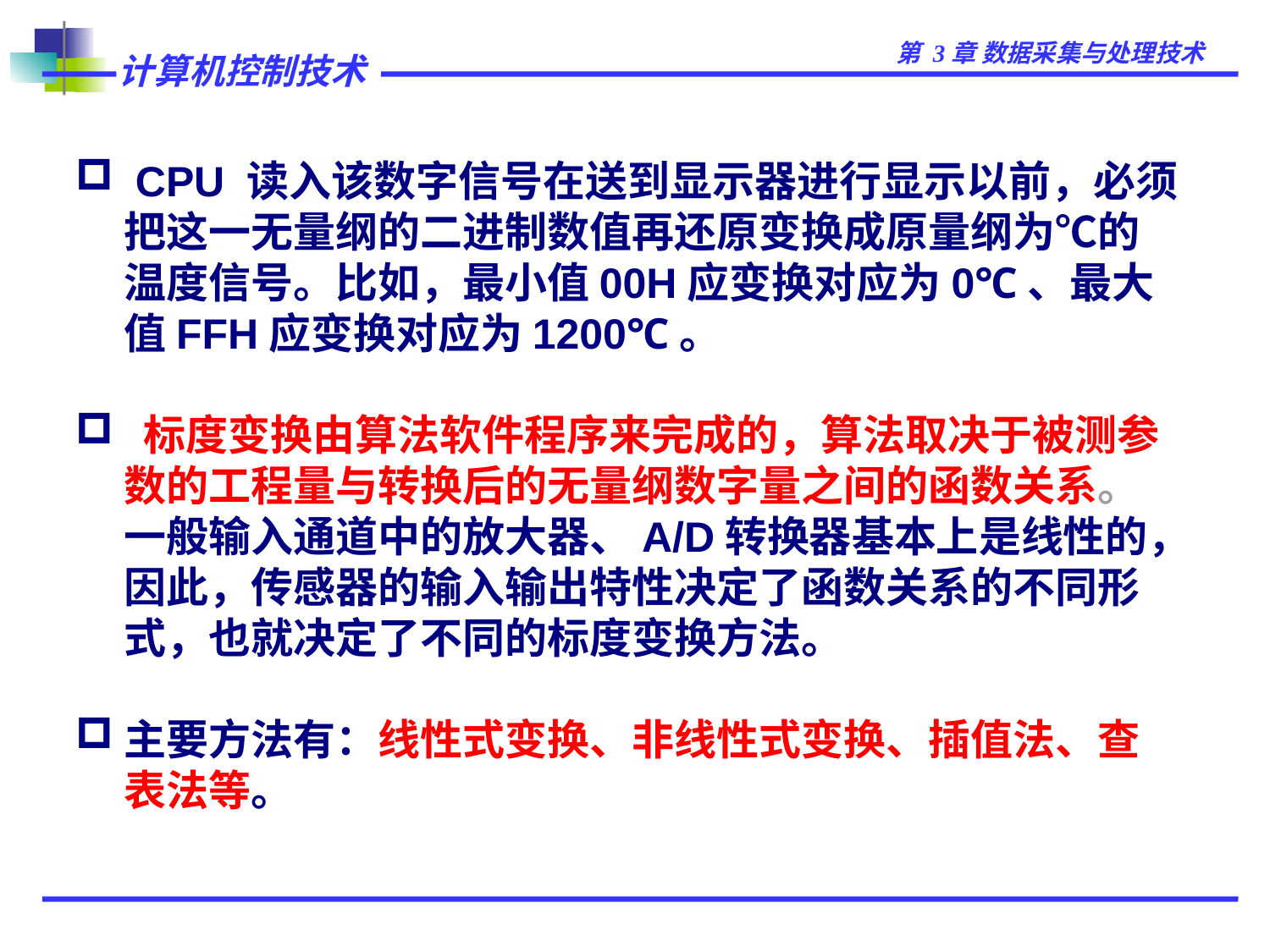

CPU 读入该数字信号在送到显示器进行显示以前，必须把这一无量纲的二进制数值再还原变换成原量纲为℃的温度信号。比如，最小值00H应变换对应为0℃、最大值FFH应变换对应为1200℃。

 标度变换由算法软件程序来完成的，算法取决于被测参数的工程量与转换后的无量纲数字量之间的函数关系。一般输入通道中的放大器、A/D转换器基本上是线性的，因此，传感器的输入输出特性决定了函数关系的不同形式，也就决定了不同的标度变换方法。

主要方法有：线性式变换、非线性式变换、插值法、查表法等。